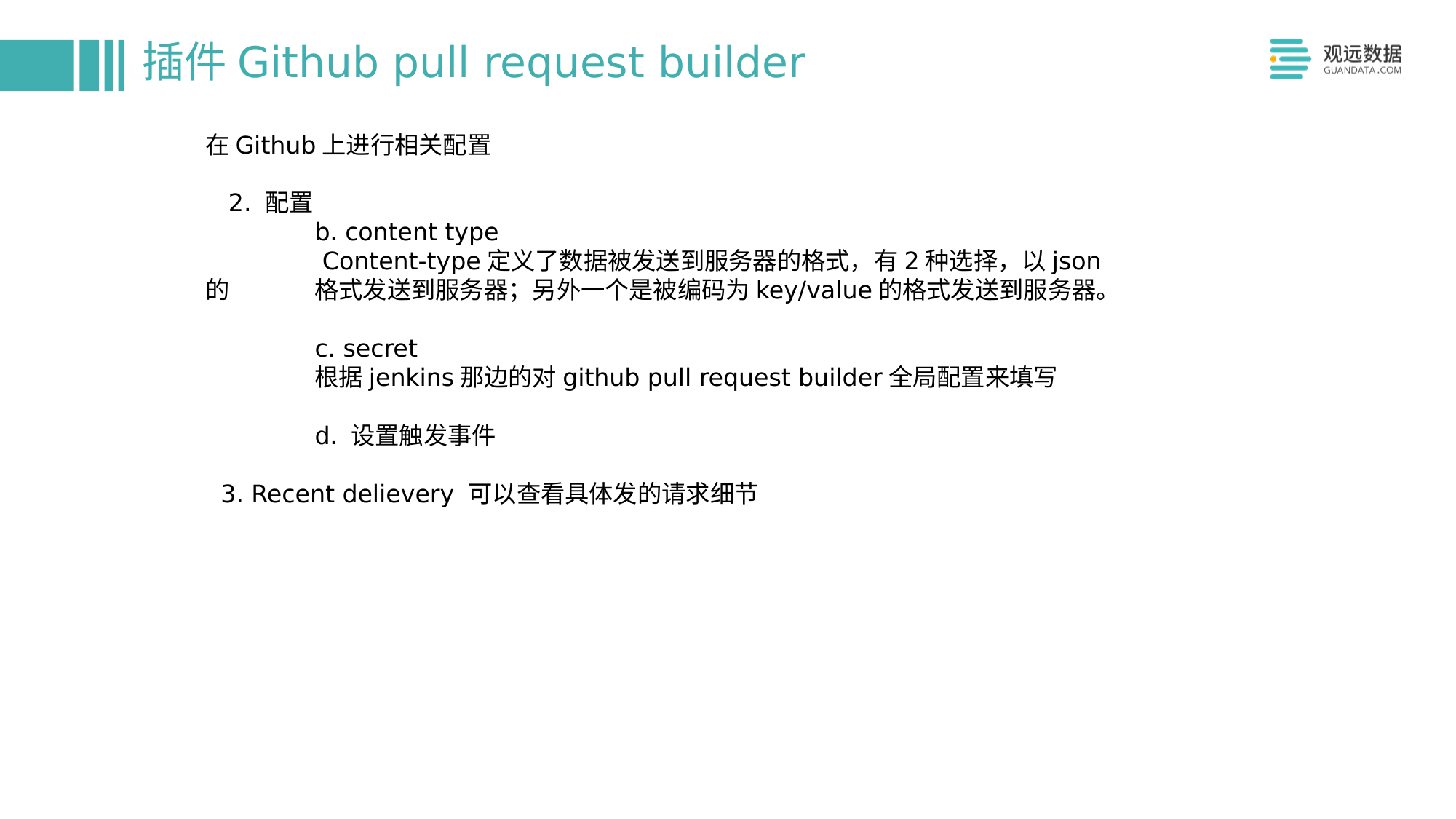

# 插件Github pull request builder
在Github上进行相关配置

   2. 配置
         	b. content type
	 Content-type定义了数据被发送到服务器的格式，有2种选择，以json的	格式发送到服务器；另外一个是被编码为key/value的格式发送到服务器。

	c. secret
	根据jenkins那边的对github pull request builder全局配置来填写

	d. 设置触发事件

  3. Recent delievery 可以查看具体发的请求细节